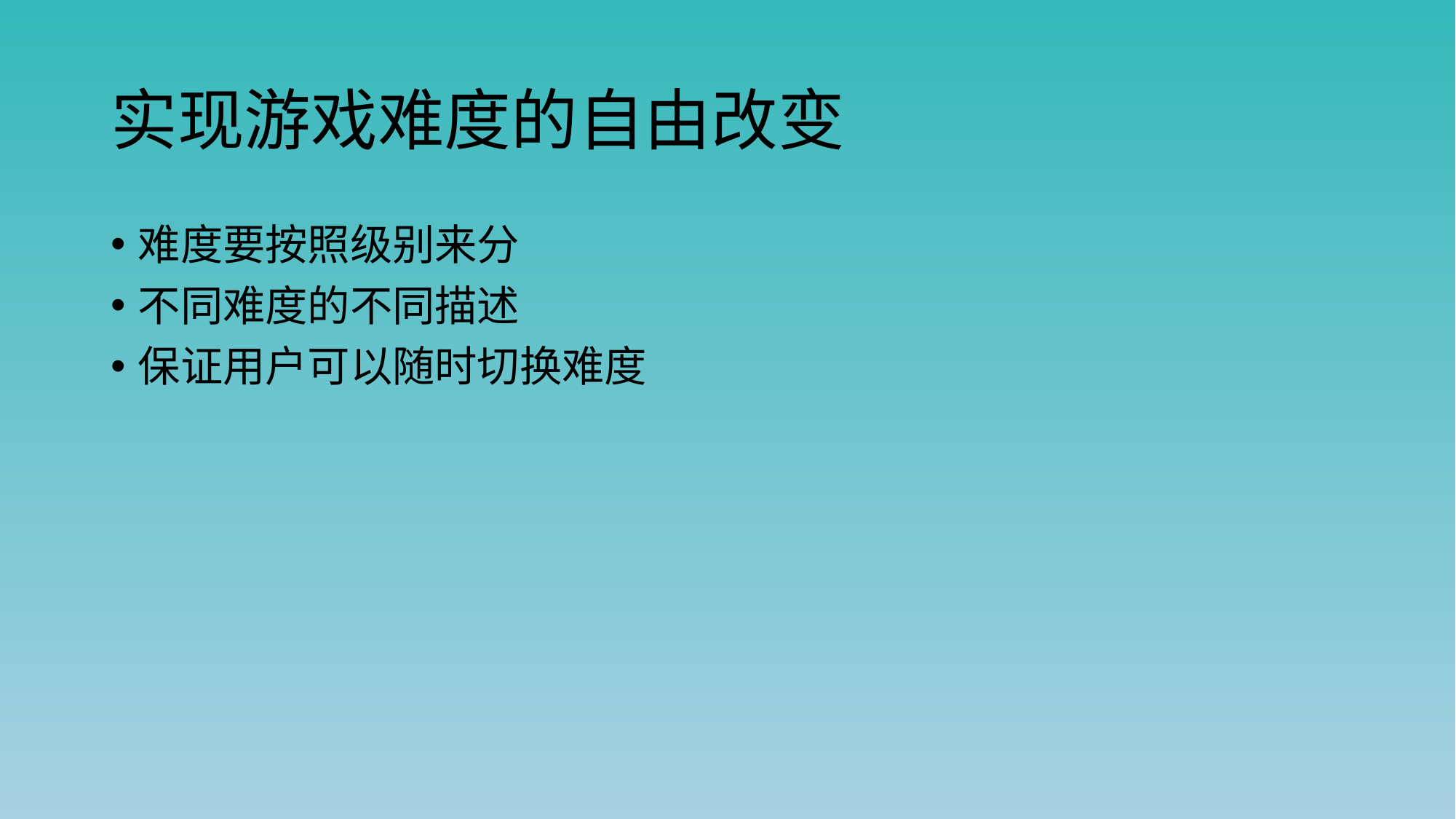

# 实现游戏难度的自由改变
难度要按照级别来分
不同难度的不同描述
保证用户可以随时切换难度